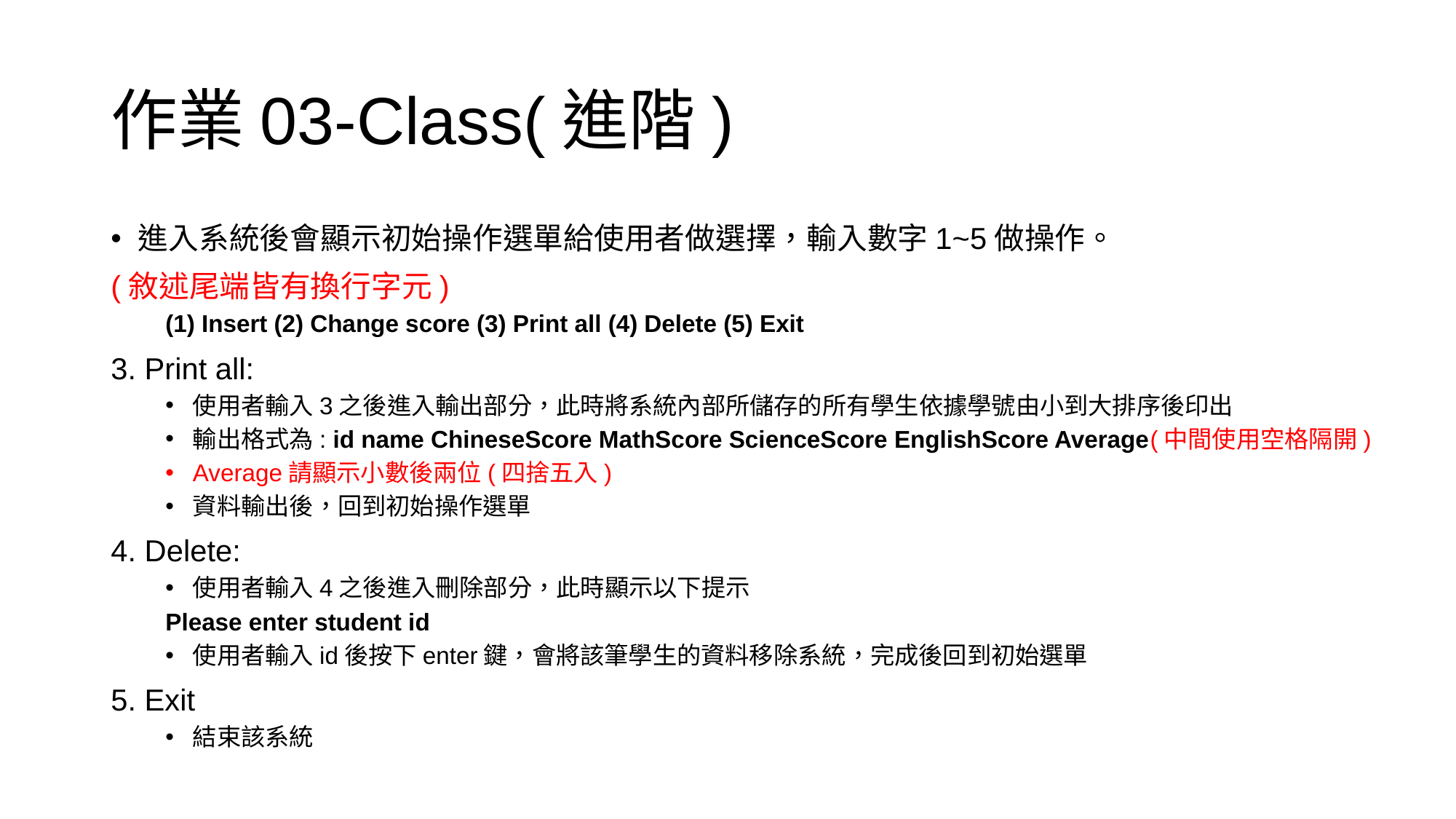

# 作業03-Class(進階)
進入系統後會顯示初始操作選單給使用者做選擇，輸入數字1~5做操作。
(敘述尾端皆有換行字元)
(1) Insert (2) Change score (3) Print all (4) Delete (5) Exit
3. Print all:
使用者輸入3之後進入輸出部分，此時將系統內部所儲存的所有學生依據學號由小到大排序後印出
輸出格式為: id name ChineseScore MathScore ScienceScore EnglishScore Average(中間使用空格隔開)
Average請顯示小數後兩位(四捨五入)
資料輸出後，回到初始操作選單
4. Delete:
使用者輸入4之後進入刪除部分，此時顯示以下提示
Please enter student id
使用者輸入id後按下enter鍵，會將該筆學生的資料移除系統，完成後回到初始選單
5. Exit
結束該系統